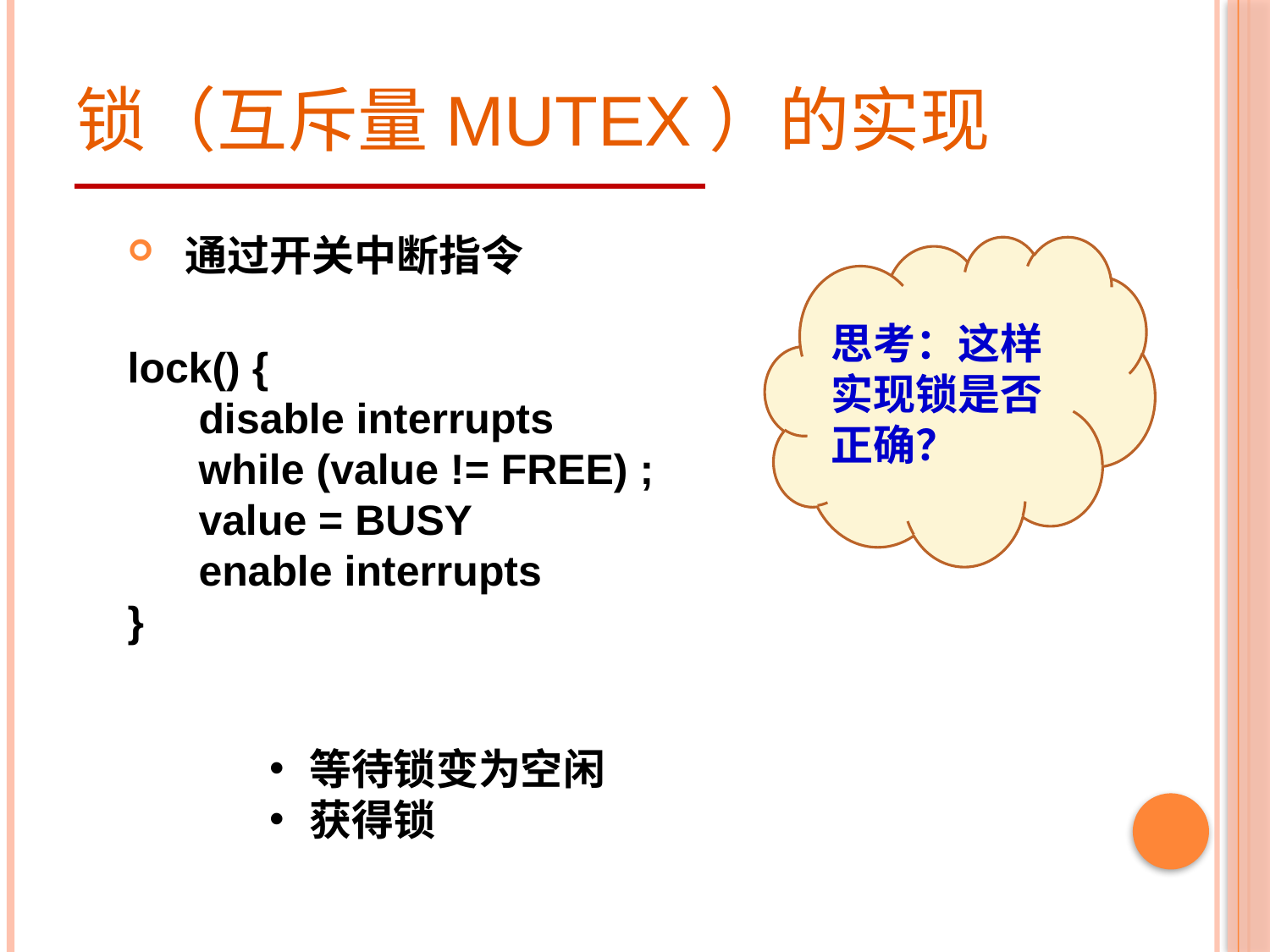

# 锁（互斥量mutex）的实现
 通过开关中断指令

lock() {
      disable interrupts
      while (value != FREE) ;
      value = BUSY
      enable interrupts
}

思考：这样实现锁是否正确？
等待锁变为空闲
获得锁